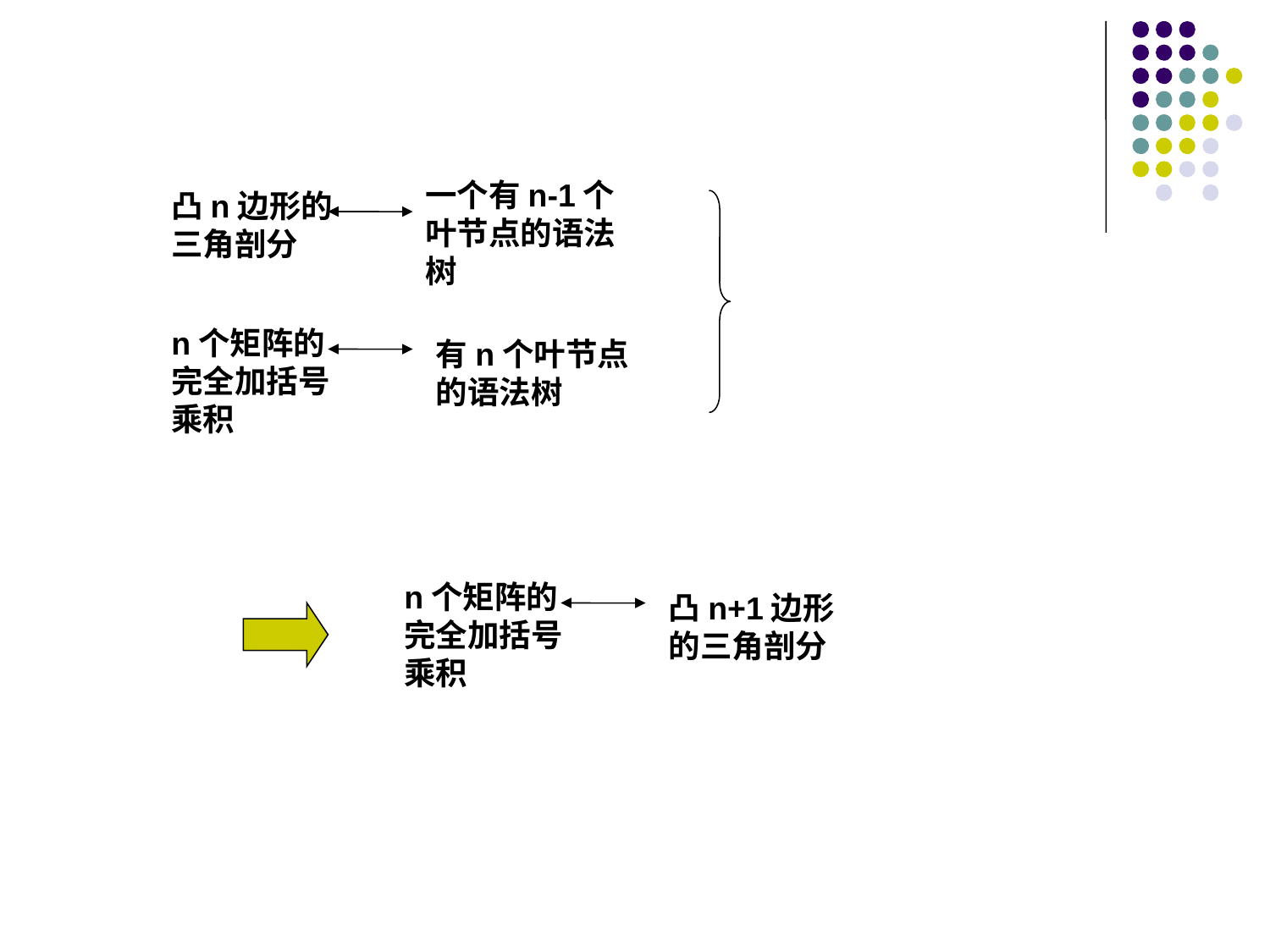

一个有n-1个叶节点的语法树
凸n边形的三角剖分

n个矩阵的完全加括号乘积
有n个叶节点的语法树

n个矩阵的完全加括号乘积
凸n+1边形的三角剖分